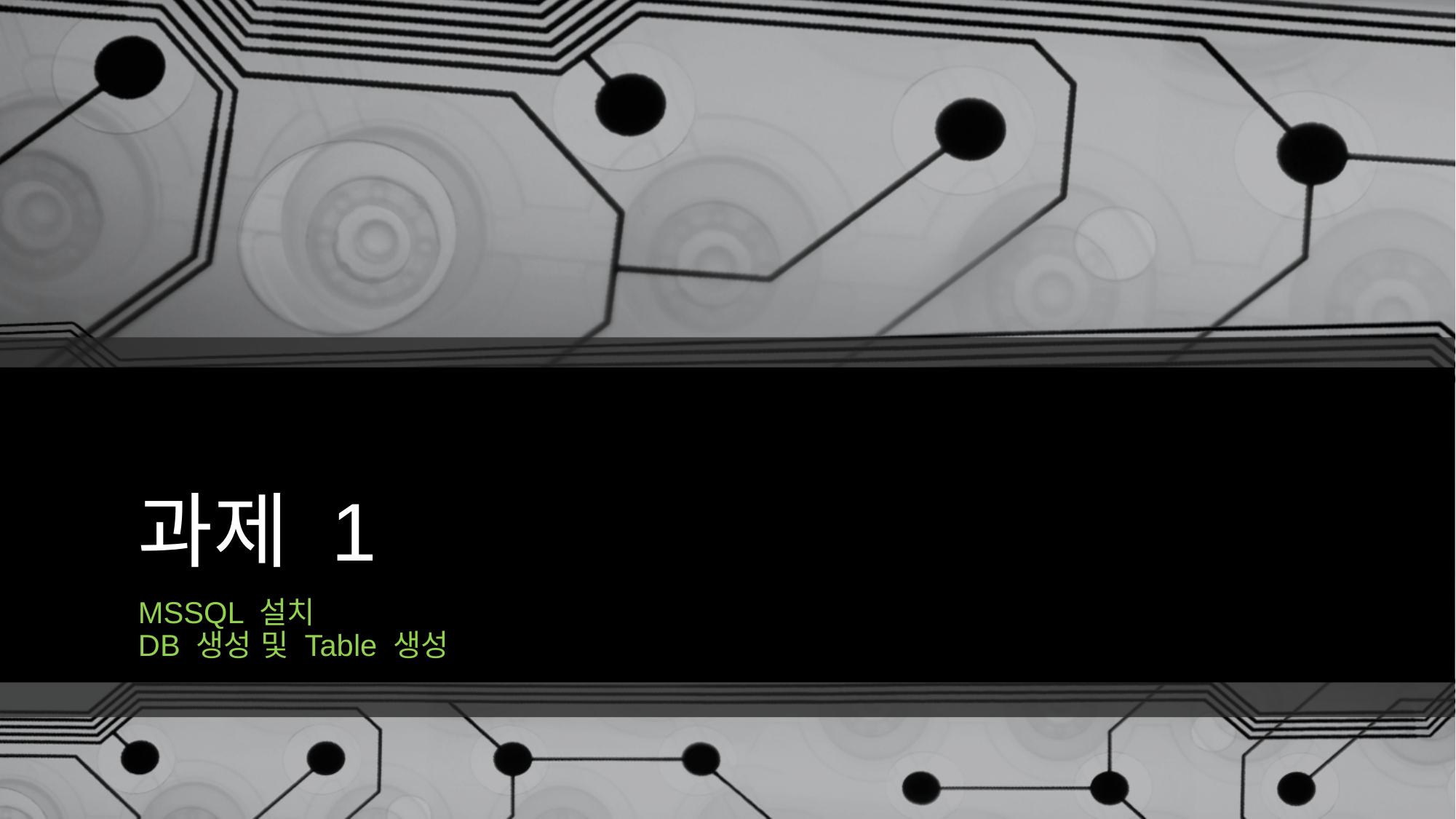

# 과제 1
MSSQL 설치
DB 생성 및 Table 생성